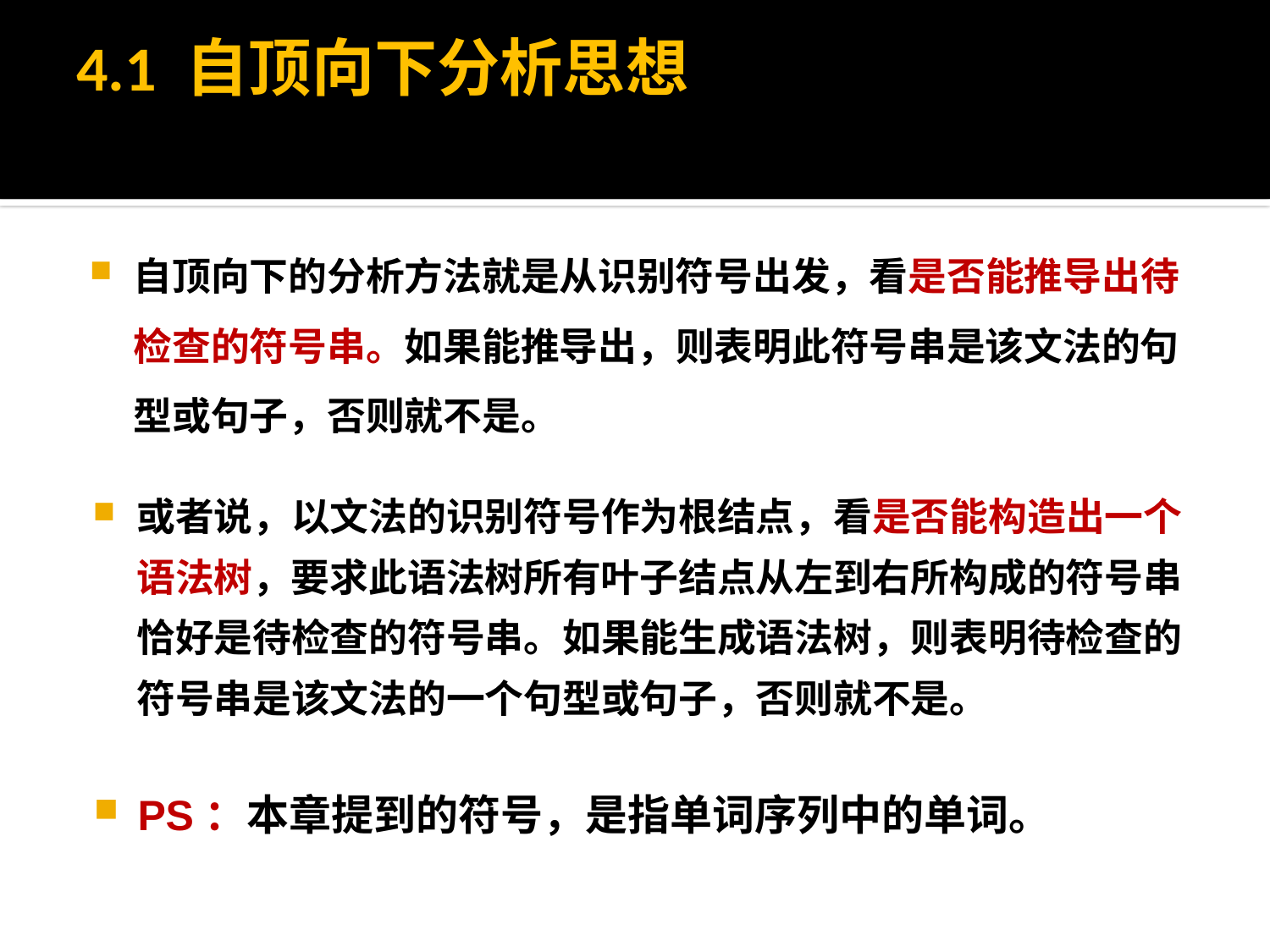

# 4.1 自顶向下分析思想
自顶向下的分析方法就是从识别符号出发，看是否能推导出待检查的符号串。如果能推导出，则表明此符号串是该文法的句型或句子，否则就不是。

或者说，以文法的识别符号作为根结点，看是否能构造出一个语法树，要求此语法树所有叶子结点从左到右所构成的符号串恰好是待检查的符号串。如果能生成语法树，则表明待检查的符号串是该文法的一个句型或句子，否则就不是。

PS：本章提到的符号，是指单词序列中的单词。